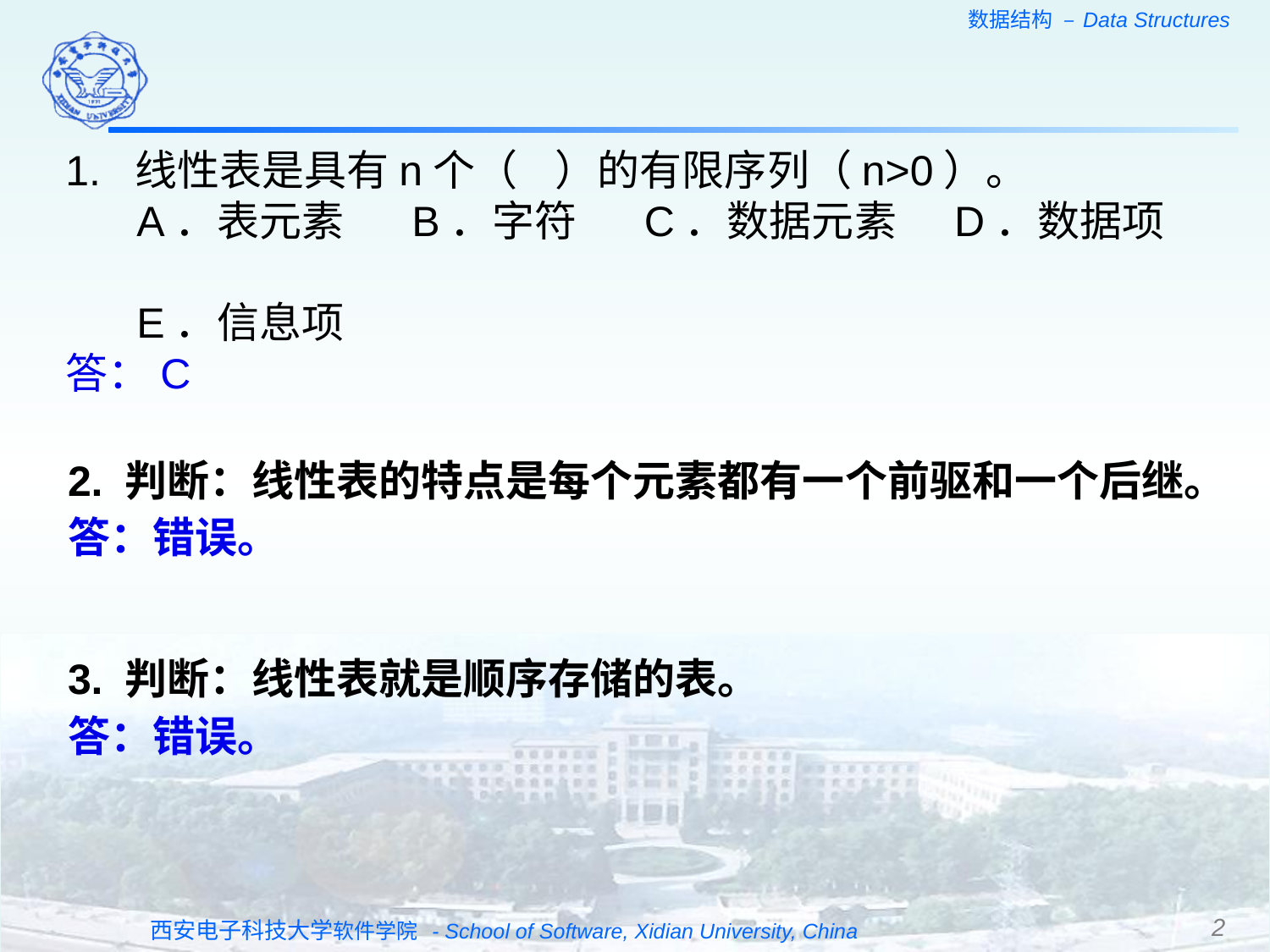

1.  线性表是具有n个（    ）的有限序列（n>0）。
      A．表元素      B．字符      C．数据元素     D．数据项
      E．信息项
答：C
2. 判断：线性表的特点是每个元素都有一个前驱和一个后继。
答：错误。
3. 判断：线性表就是顺序存储的表。
答：错误。
2